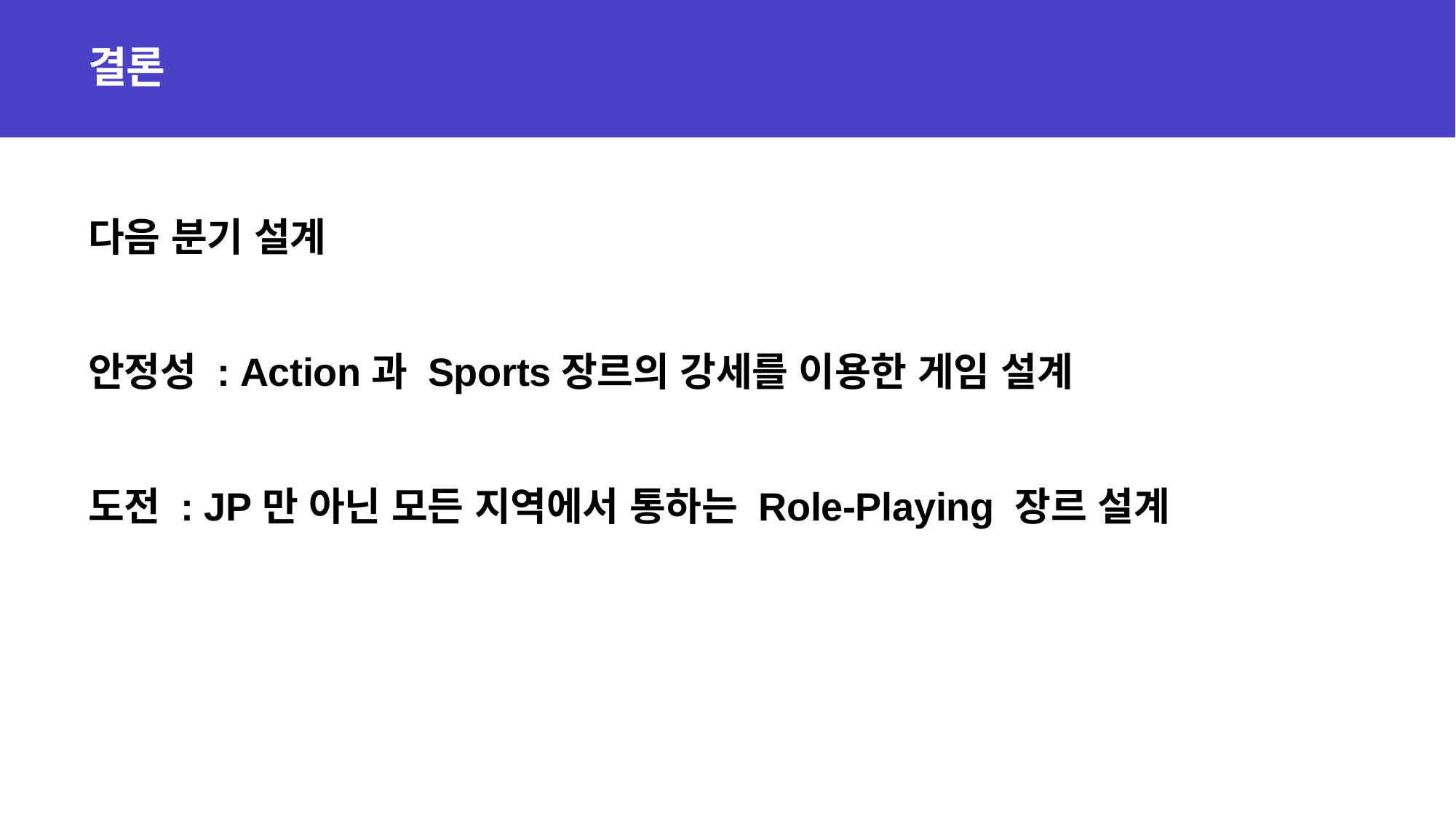

# 결론
다음 분기 설계

안정성 : Action과 Sports장르의 강세를 이용한 게임 설계

도전 : JP만 아닌 모든 지역에서 통하는 Role-Playing 장르 설계